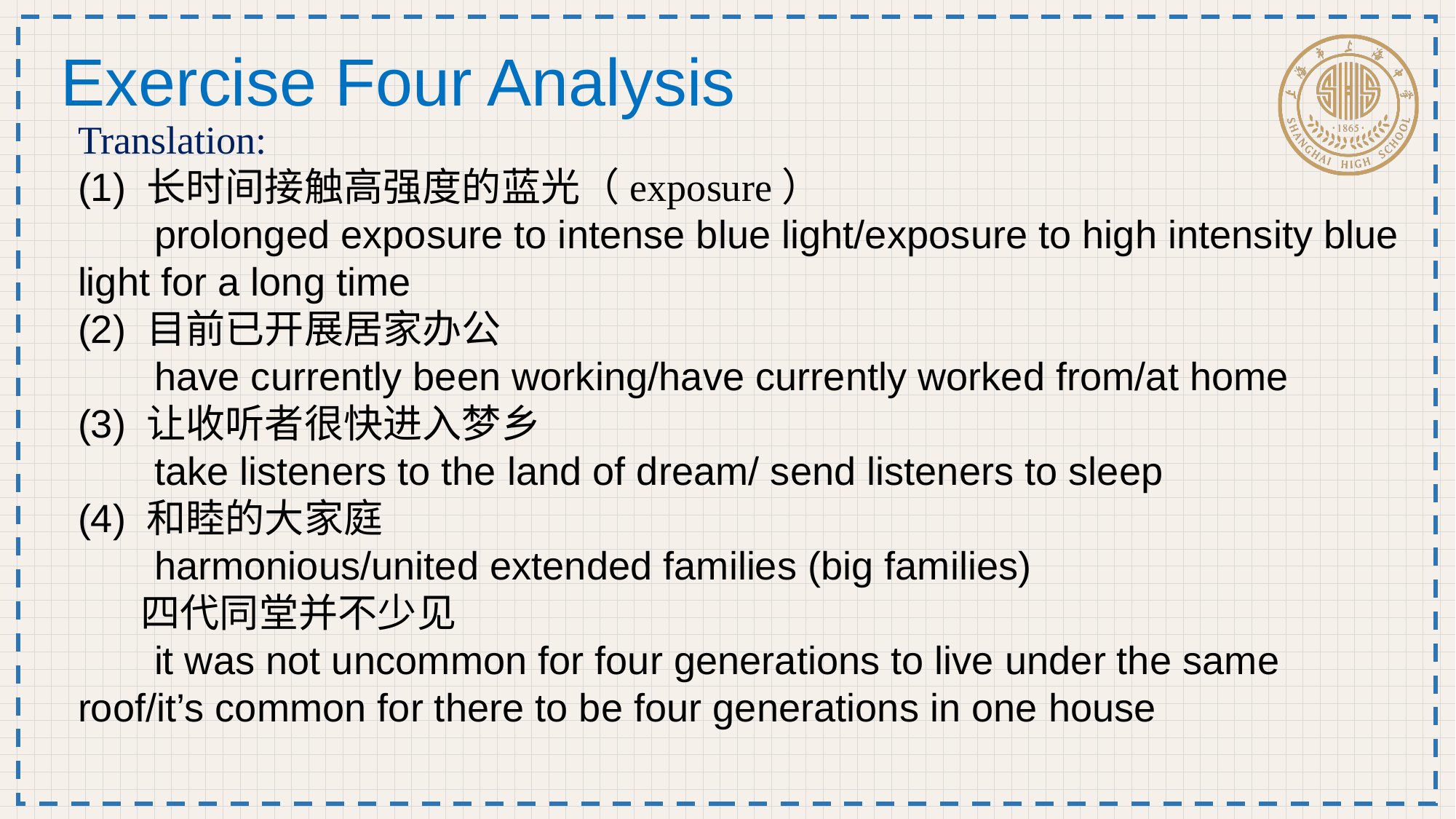

Exercise Four Analysis
Translation:
(1) 长时间接触高强度的蓝光（exposure）
       prolonged exposure to intense blue light/exposure to high intensity blue light for a long time
(2) 目前已开展居家办公
       have currently been working/have currently worked from/at home
(3) 让收听者很快进入梦乡
       take listeners to the land of dream/ send listeners to sleep
(4) 和睦的大家庭
       harmonious/united extended families (big families)
      四代同堂并不少见
       it was not uncommon for four generations to live under the same roof/it’s common for there to be four generations in one house